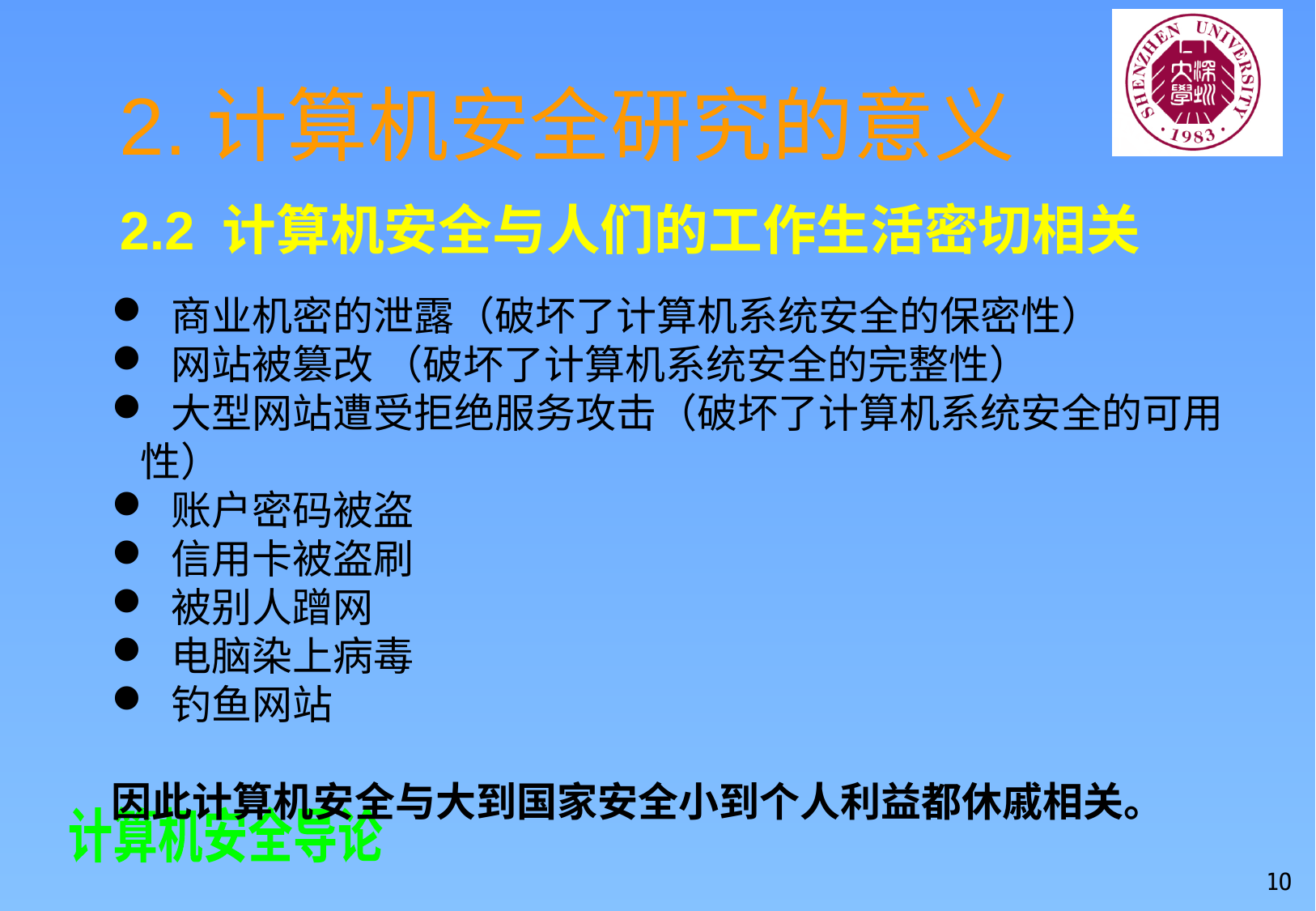

2.计算机安全研究的意义
2.2 计算机安全与人们的工作生活密切相关

 商业机密的泄露（破坏了计算机系统安全的保密性）
 网站被篡改 （破坏了计算机系统安全的完整性）
 大型网站遭受拒绝服务攻击（破坏了计算机系统安全的可用性）
 账户密码被盗
 信用卡被盗刷
 被别人蹭网
 电脑染上病毒
 钓鱼网站

因此计算机安全与大到国家安全小到个人利益都休戚相关。

10